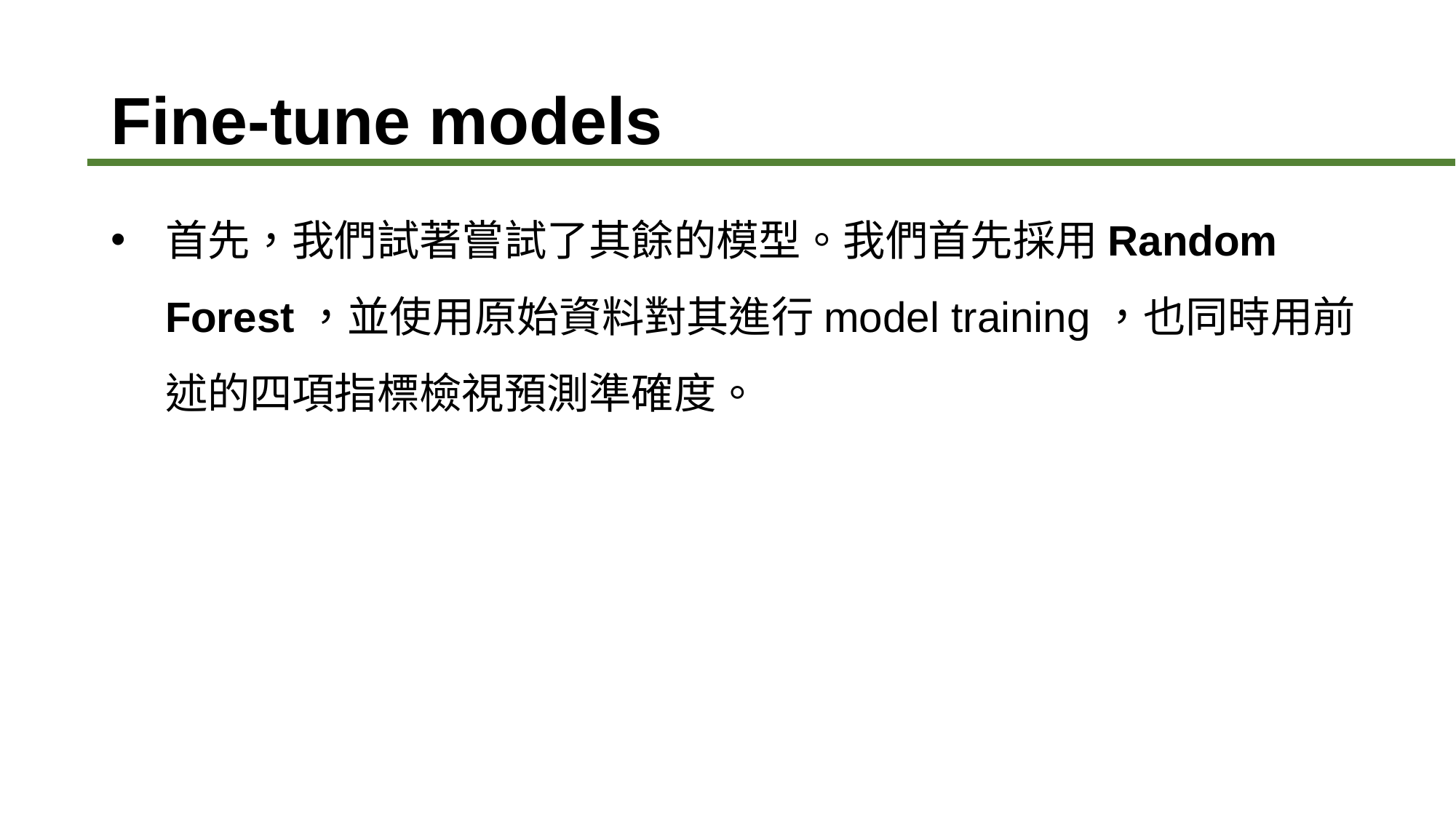

# Fine-tune models
首先，我們試著嘗試了其餘的模型。我們首先採用Random Forest，並使用原始資料對其進行model training，也同時用前述的四項指標檢視預測準確度。